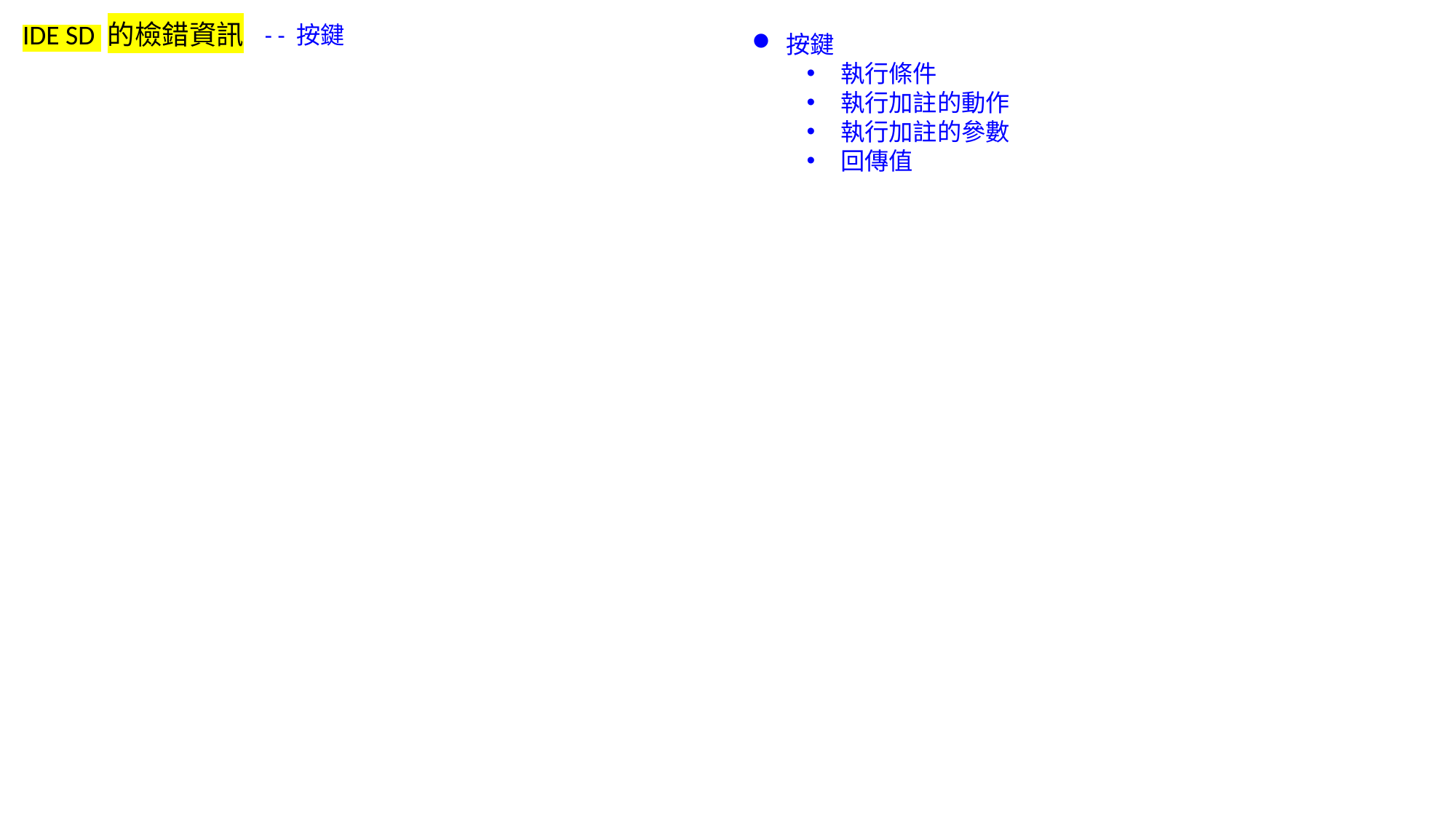

IDE SD 的檢錯資訊
- - 按鍵
按鍵
執行條件
執行加註的動作
執行加註的參數
回傳值